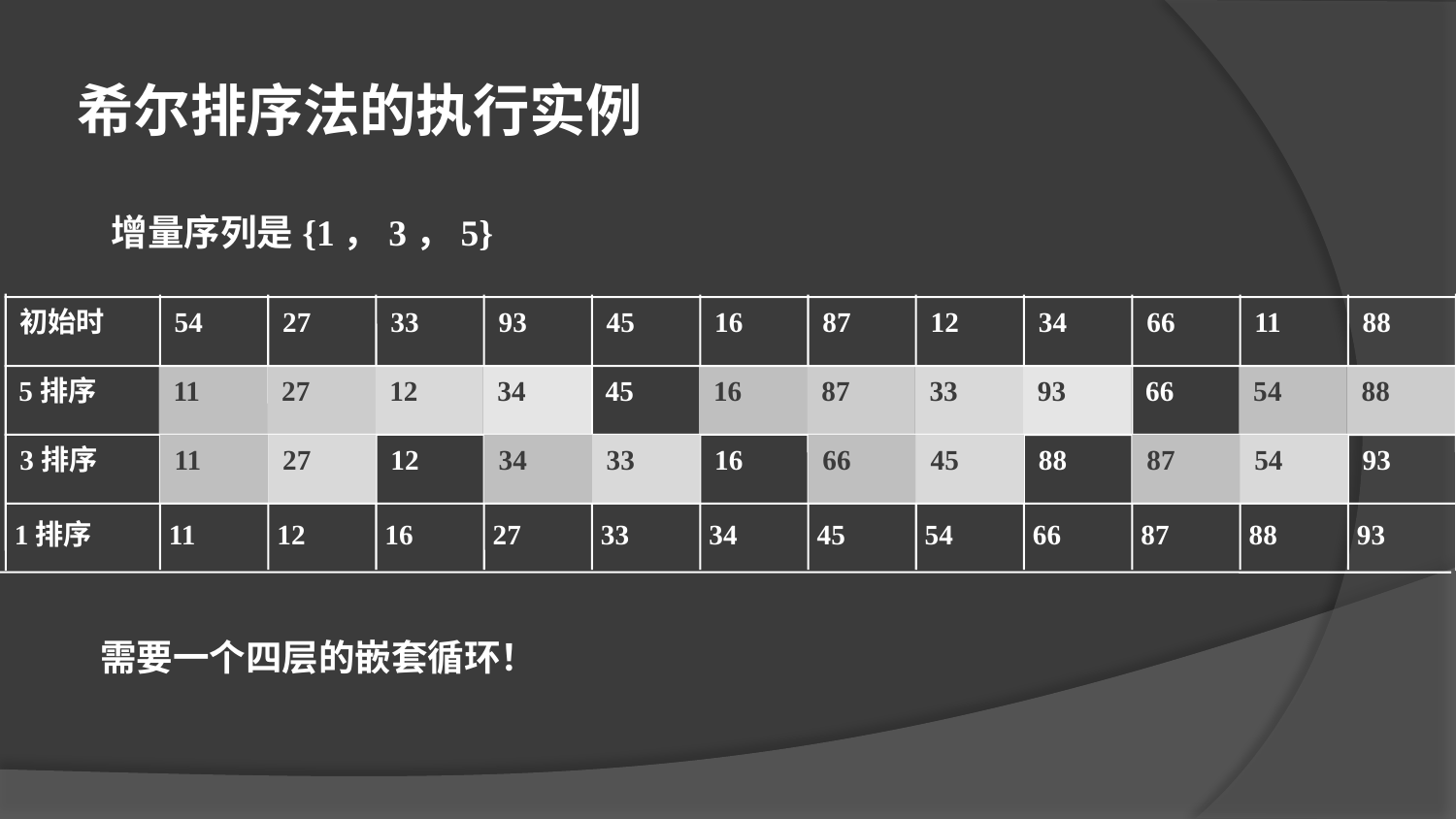

希尔排序法的执行实例
增量序列是{1，3，5}

初始时

54
27
33
93
45
16
87
12
34
66
11
88
5排序

11
27
12
34
45
16
87
33
93
66
54
88

3排序
11
27
12
34
33
16
66
45
88
87
54
93

1排序
11
12
16
27
33
34
45
54
66
87
88
93

需要一个四层的嵌套循环！